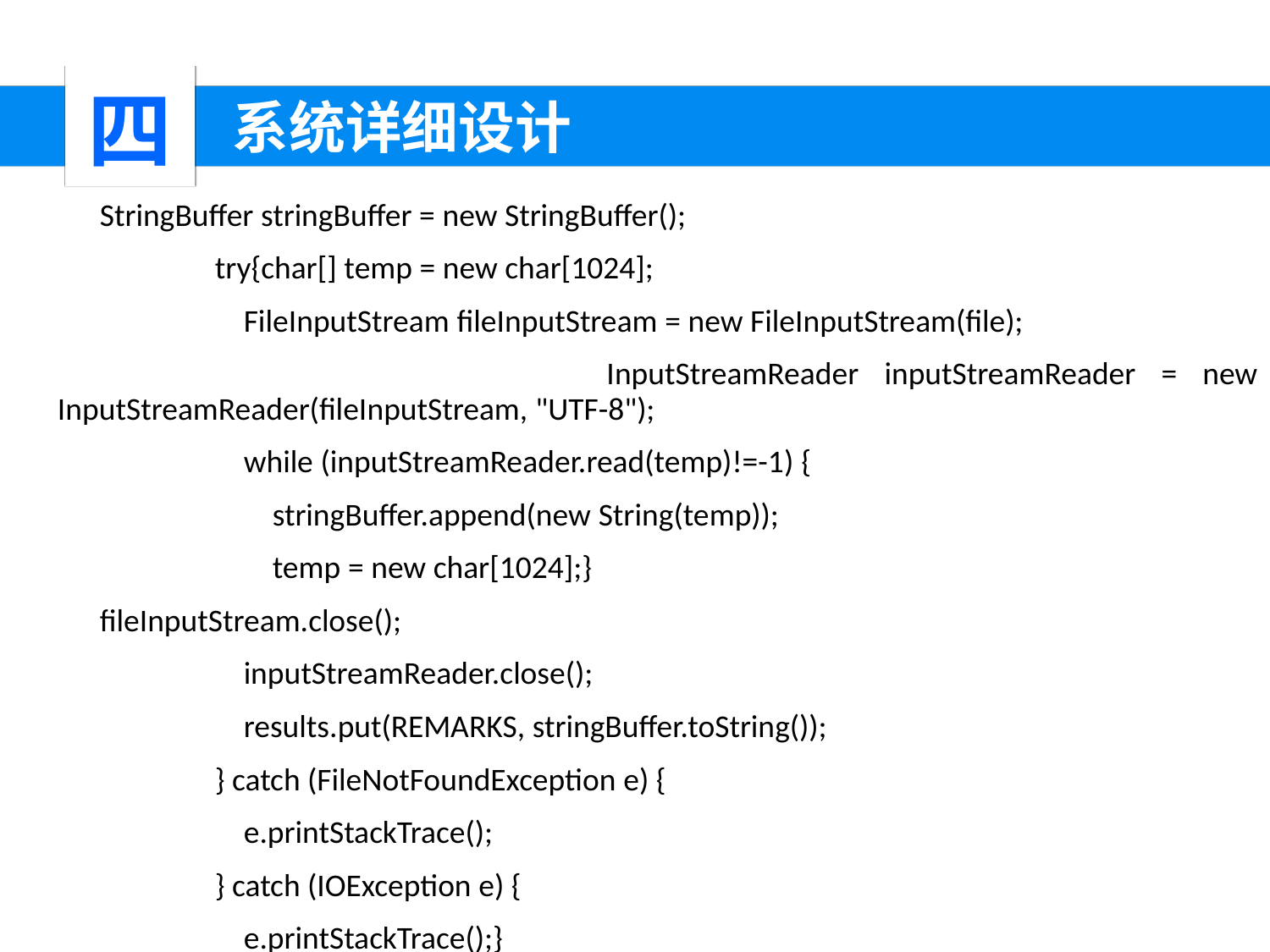

四
                系统详细设计
StringBuffer stringBuffer = new StringBuffer();
                try{char[] temp = new char[1024];
                    FileInputStream fileInputStream = new FileInputStream(file);
                    InputStreamReader inputStreamReader = new InputStreamReader(fileInputStream, "UTF-8");
                    while (inputStreamReader.read(temp)!=-1) {
                        stringBuffer.append(new String(temp));
                        temp = new char[1024];}
fileInputStream.close();
                    inputStreamReader.close();
                    results.put(REMARKS, stringBuffer.toString());
                } catch (FileNotFoundException e) {
                    e.printStackTrace();
                } catch (IOException e) {
                    e.printStackTrace();}